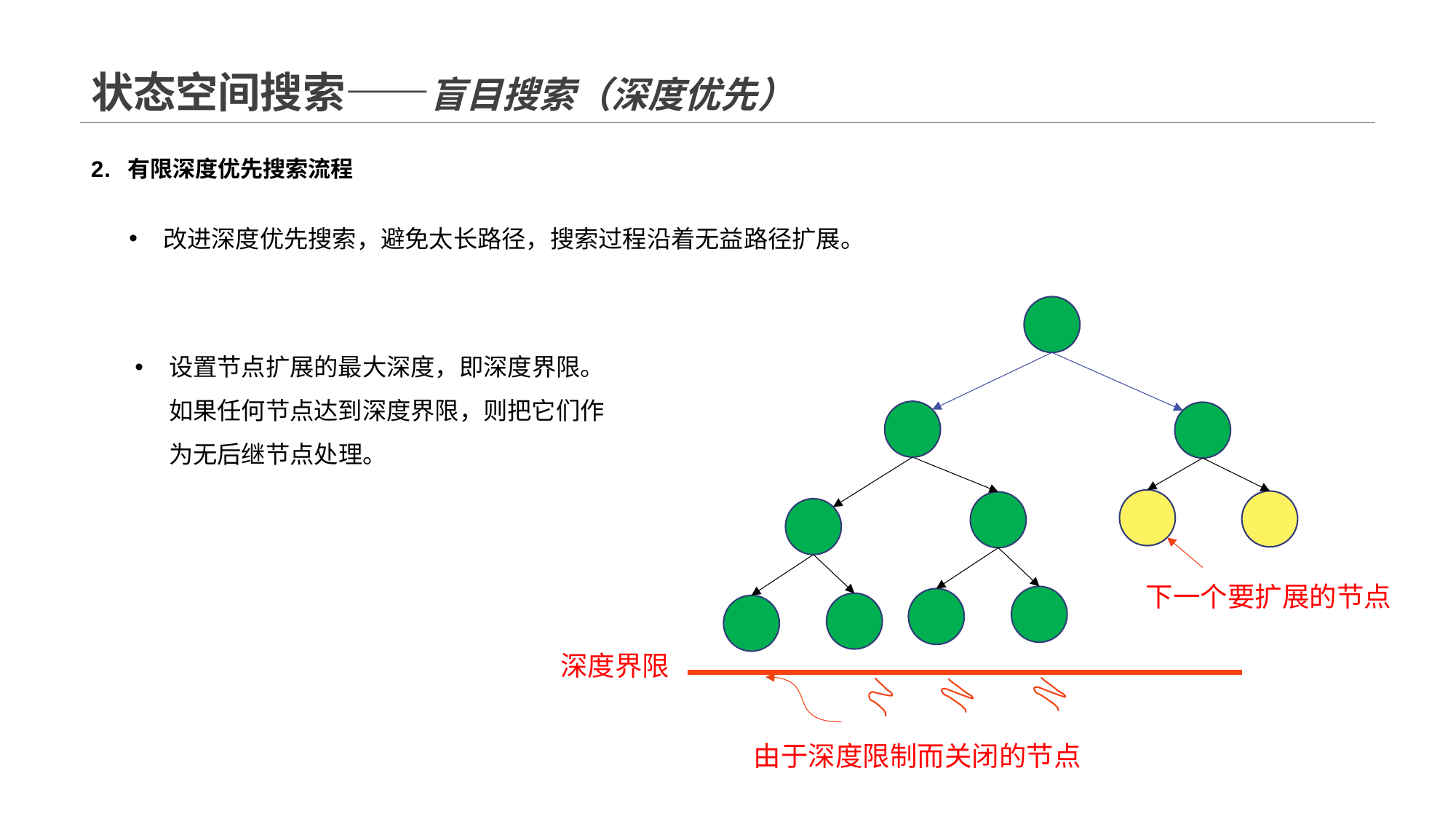

# 状态空间搜索——盲目搜索（深度优先）
有限深度优先搜索流程
改进深度优先搜索，避免太长路径，搜索过程沿着无益路径扩展。

设置节点扩展的最大深度，即深度界限。如果任何节点达到深度界限，则把它们作为无后继节点处理。

下一个要扩展的节点

深度界限

由于深度限制而关闭的节点